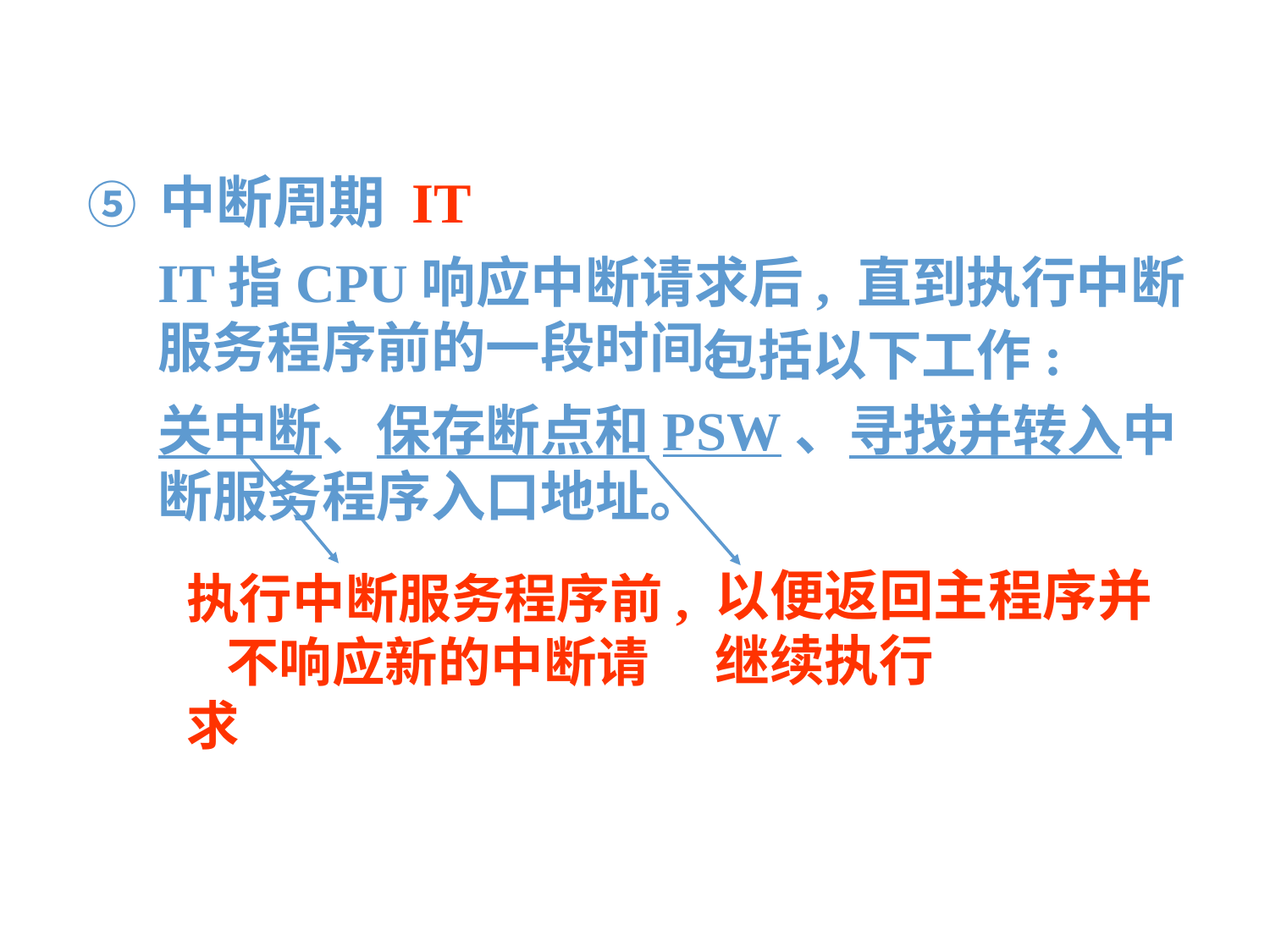

⑤ 中断周期 IT
IT指CPU响应中断请求后, 直到执行中断服务程序前的一段时间。
包括以下工作:
关中断、保存断点和PSW、寻找并转入中断服务程序入口地址。

以便返回主程序并继续执行
执行中断服务程序前,  不响应新的中断请求